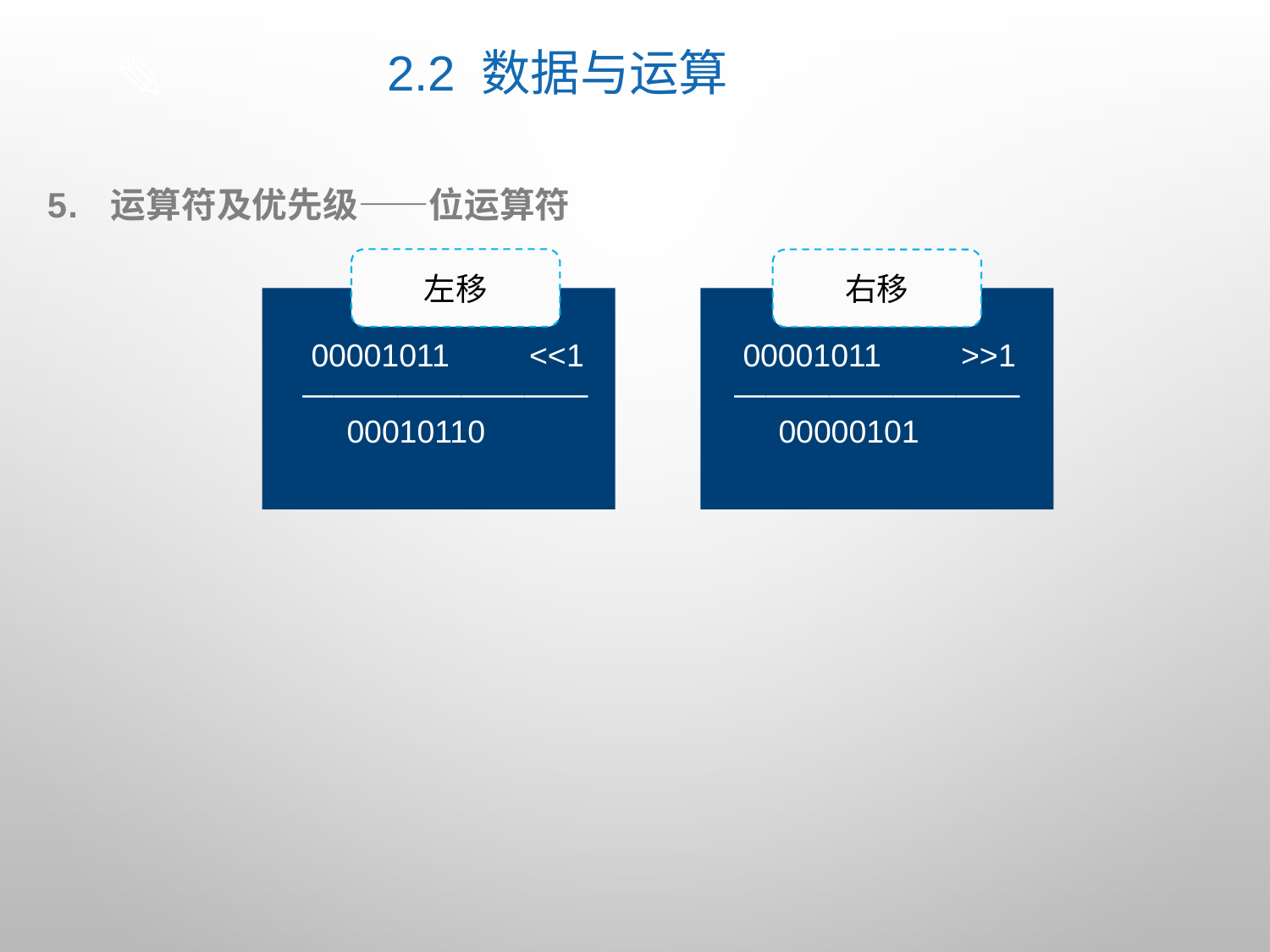

# 2.2 数据与运算
运算符及优先级——位运算符
左移
右移

 00001011         <<1
—————————
     00010110

 00001011         >>1
—————————
     00000101